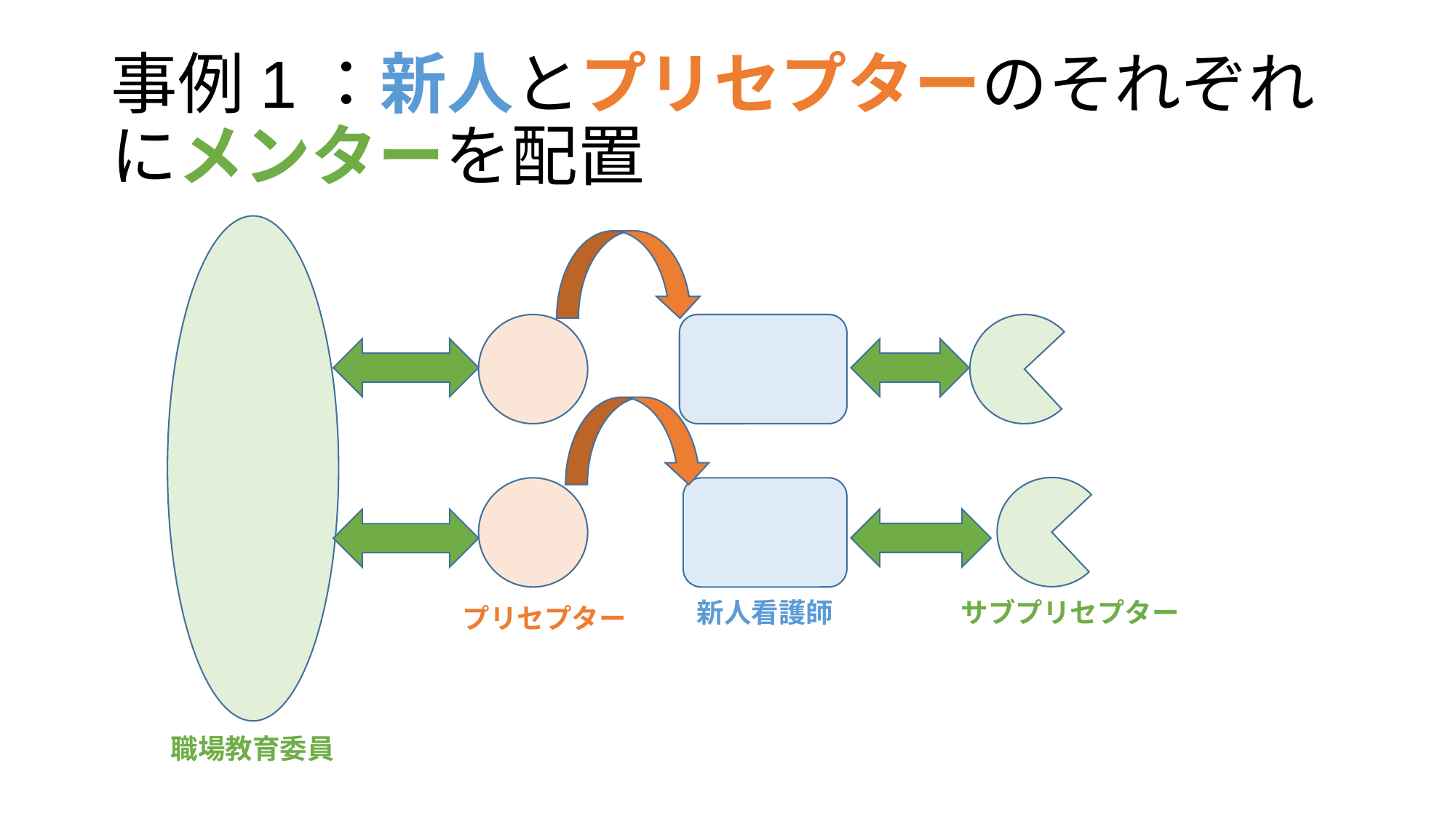

# 事例1：新人とプリセプターのそれぞれにメンターを配置

新人看護師
サブプリセプター
プリセプター
職場教育委員